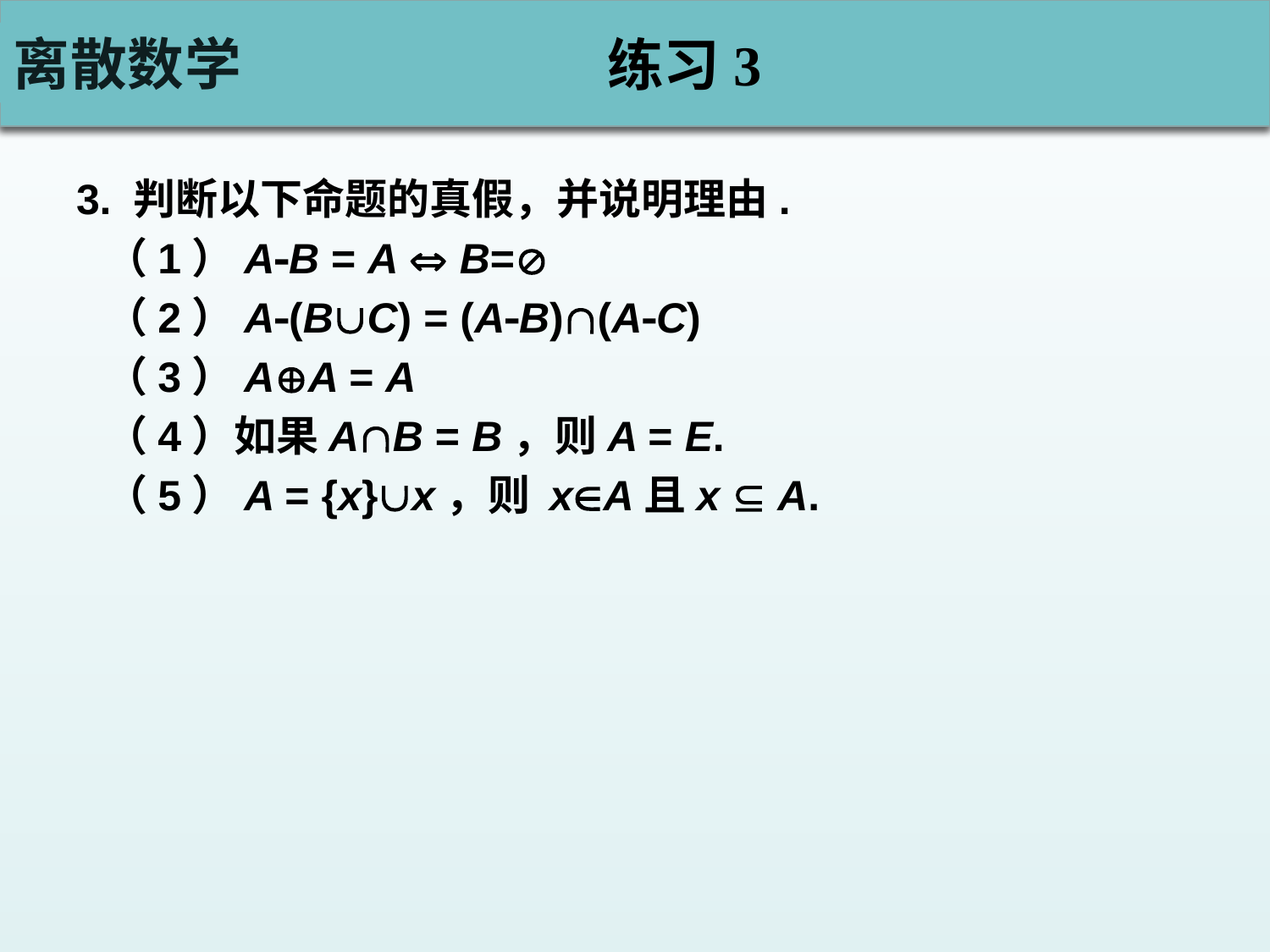

# 练习3
3. 判断以下命题的真假，并说明理由.
  （1）A−B = A ⇔ B=∅
  （2）A−(B∪C) = (A−B)∩(A−C)
  （3）A⊕A = A
  （4）如果A∩B = B，则A = E.
  （5）A = {x}∪x，则 x∈A且x ⊆ A.